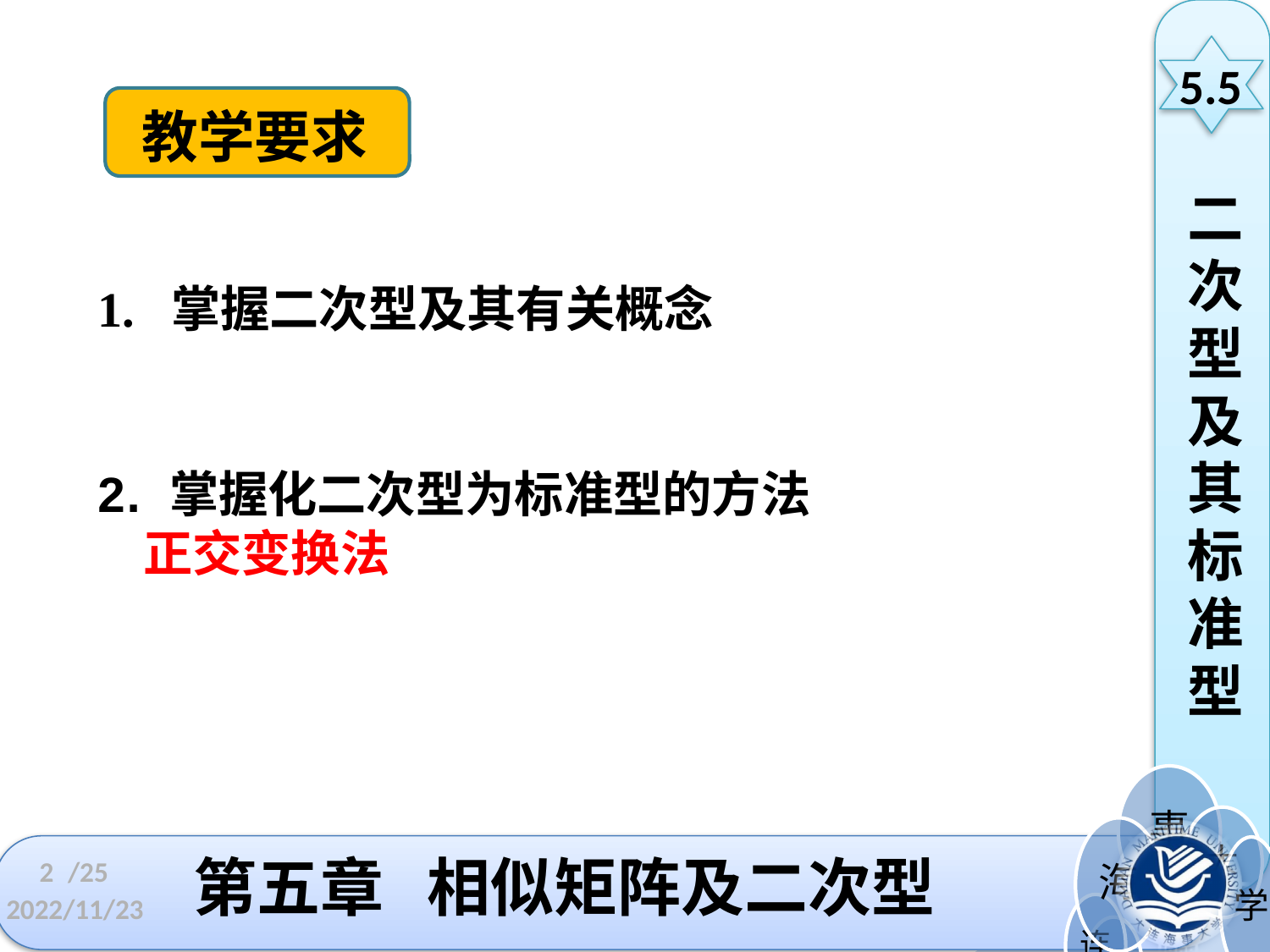

5.5

教学要求
二次型及其标准型
1.  掌握二次型及其有关概念
掌握化二次型为标准型的方法
   正交变换法
2
# 第五章   相似矩阵及二次型
/25
2022/11/23